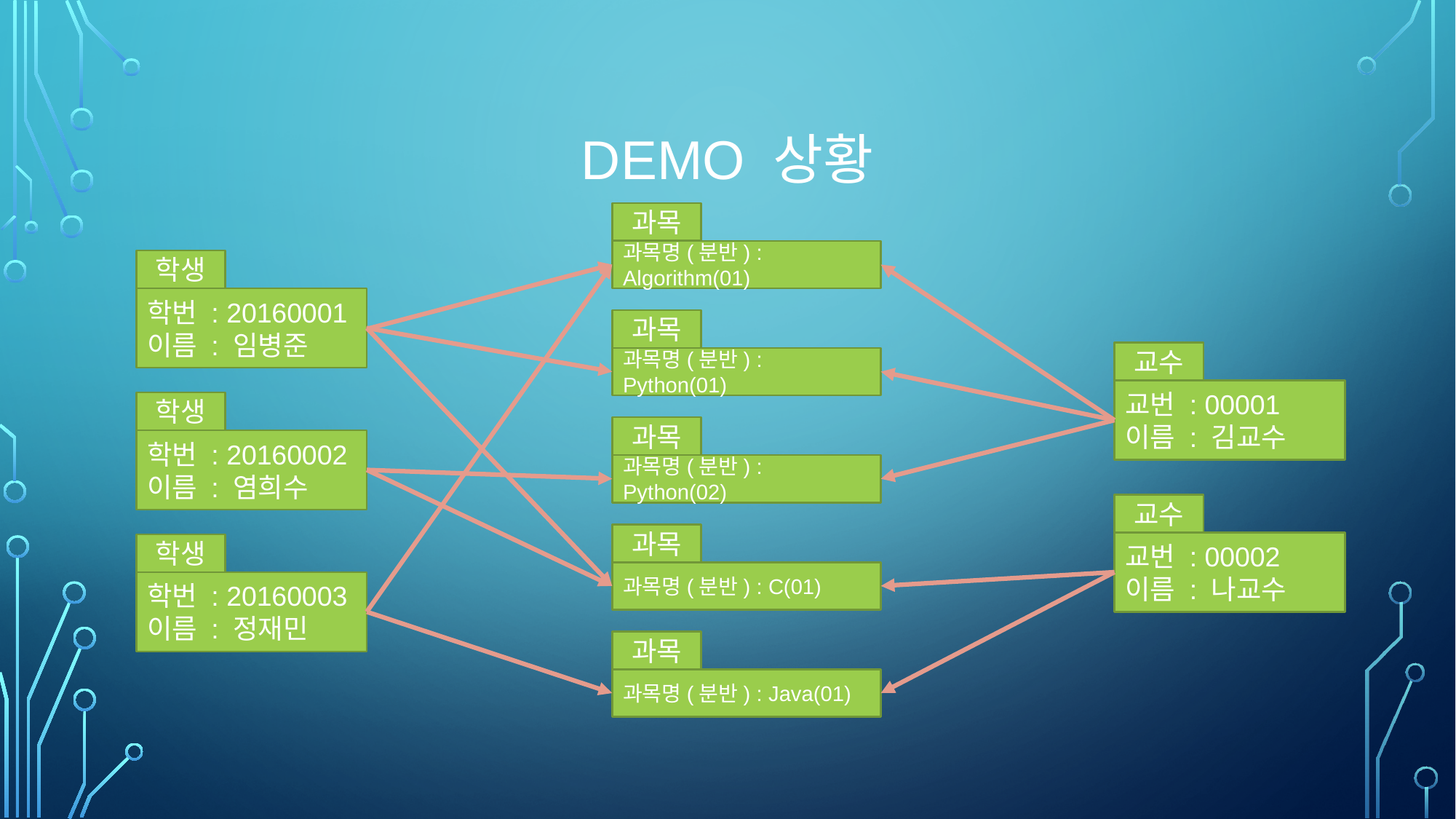

# Demo 상황
과목
과목명(분반) : Algorithm(01)
학생
학번 : 20160001
이름 : 임병준
과목
과목명(분반) : Python(01)
교수
교번 : 00001
이름 : 김교수
학생
학번 : 20160002
이름 : 염희수
과목
과목명(분반) : Python(02)
교수
교번 : 00002
이름 : 나교수
과목
과목명(분반) : C(01)
학생
학번 : 20160003
이름 : 정재민
과목
과목명(분반) : Java(01)